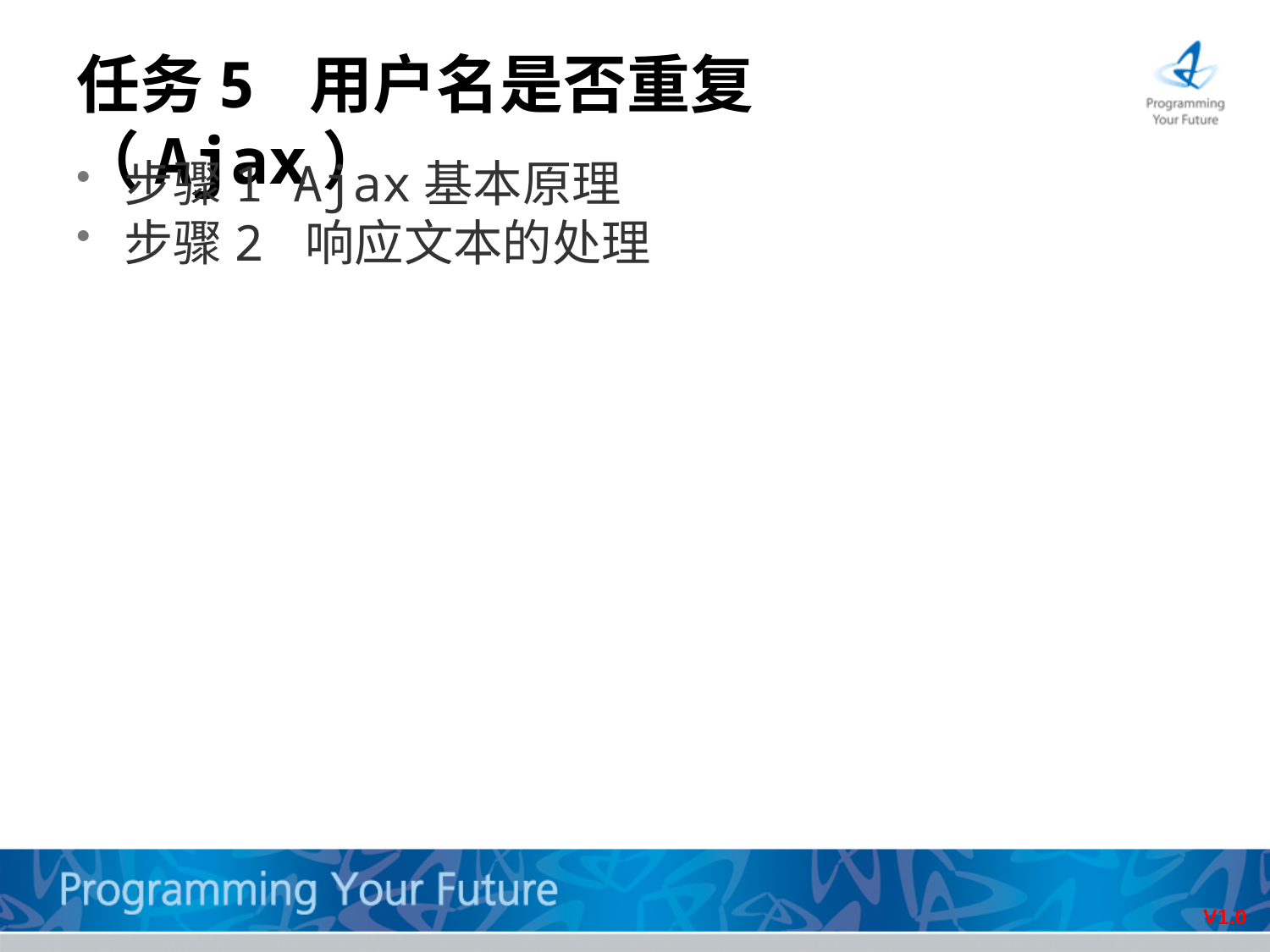

# 任务5 用户名是否重复（Ajax）
步骤1 Ajax基本原理
步骤2 响应文本的处理